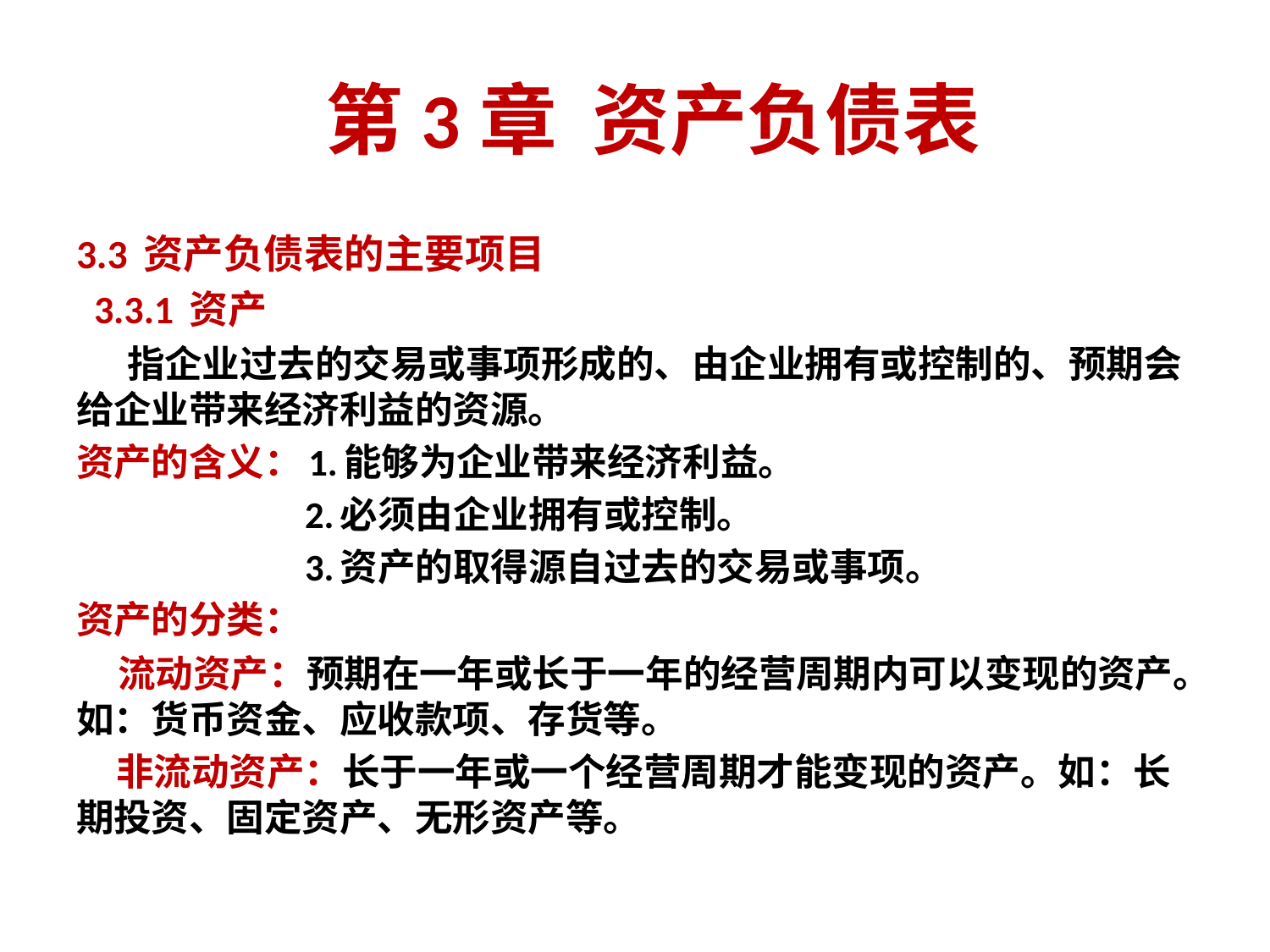

# 第3章  资产负债表
3.3 资产负债表的主要项目
  3.3.1 资产
     指企业过去的交易或事项形成的、由企业拥有或控制的、预期会给企业带来经济利益的资源。
资产的含义：1.能够为企业带来经济利益。
                           2.必须由企业拥有或控制。
                           3.资产的取得源自过去的交易或事项。
资产的分类：
    流动资产：预期在一年或长于一年的经营周期内可以变现的资产。如：货币资金、应收款项、存货等。
    非流动资产：长于一年或一个经营周期才能变现的资产。如：长期投资、固定资产、无形资产等。